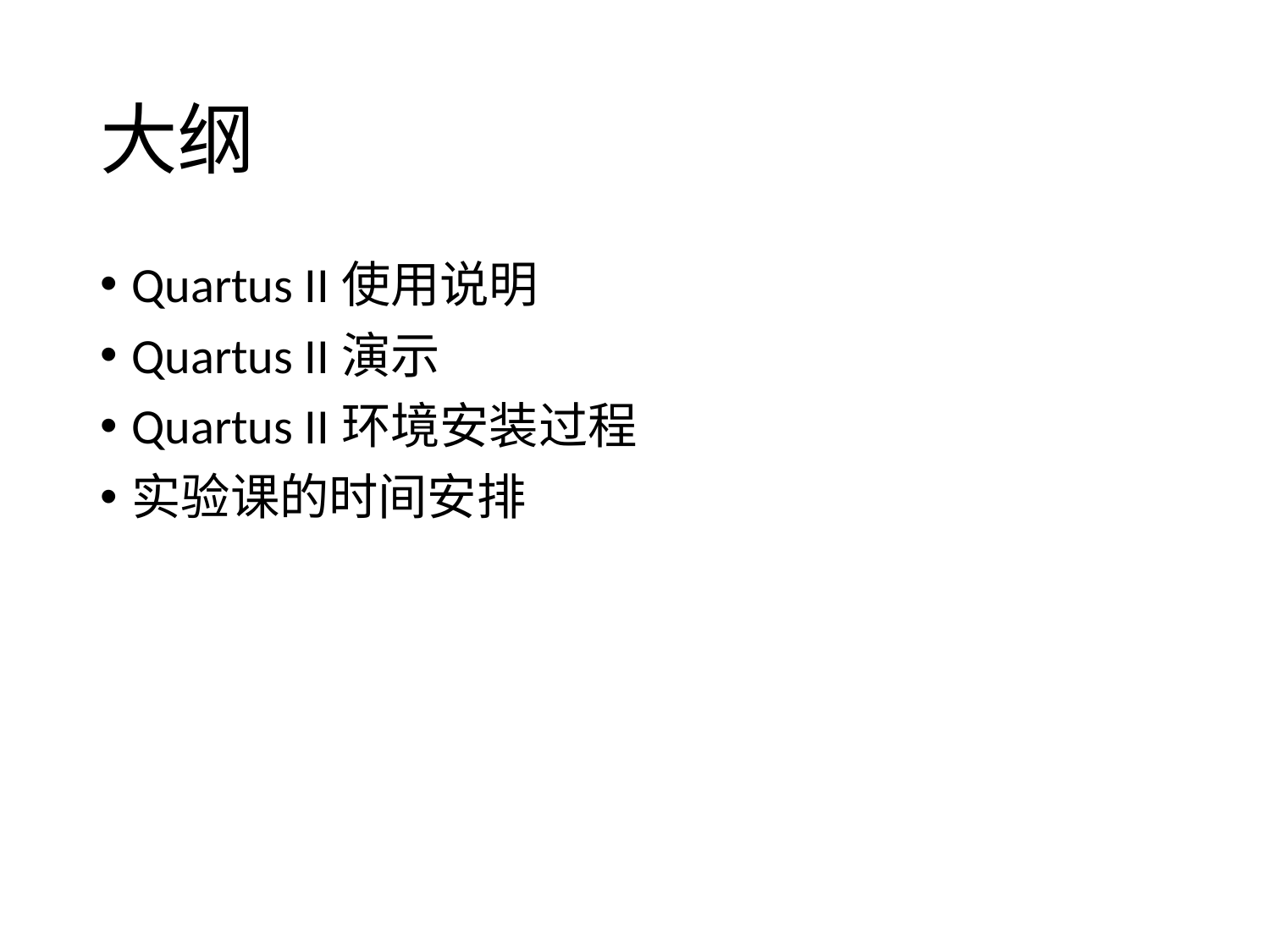

# 大纲
Quartus II使用说明
Quartus II演示
Quartus II环境安装过程
实验课的时间安排